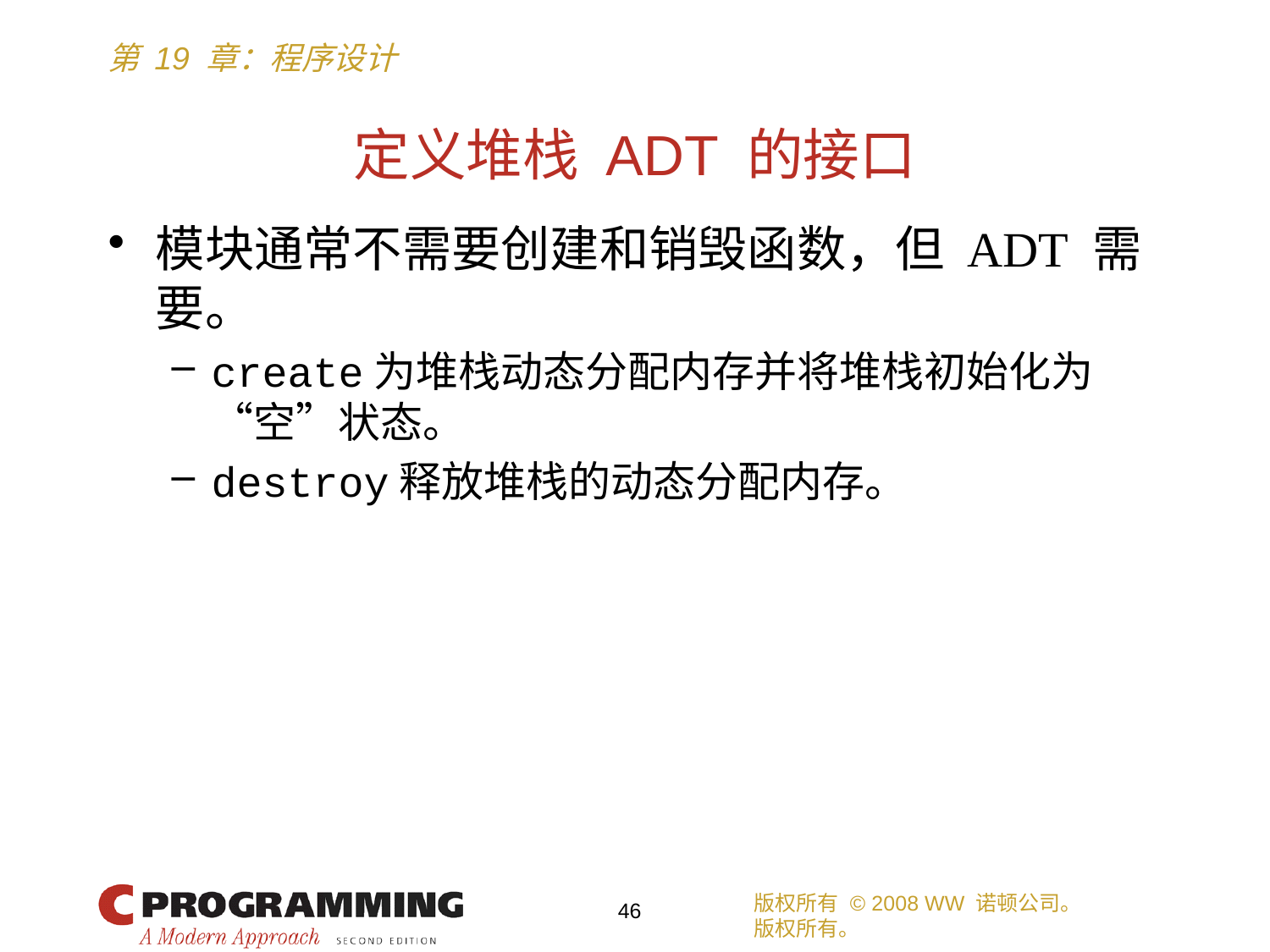

# 定义堆栈 ADT 的接口
模块通常不需要创建和销毁函数，但 ADT 需要。
create为堆栈动态分配内存并将堆栈初始化为“空”状态。
destroy释放堆栈的动态分配内存。

版权所有 © 2008 WW 诺顿公司。
版权所有。
46